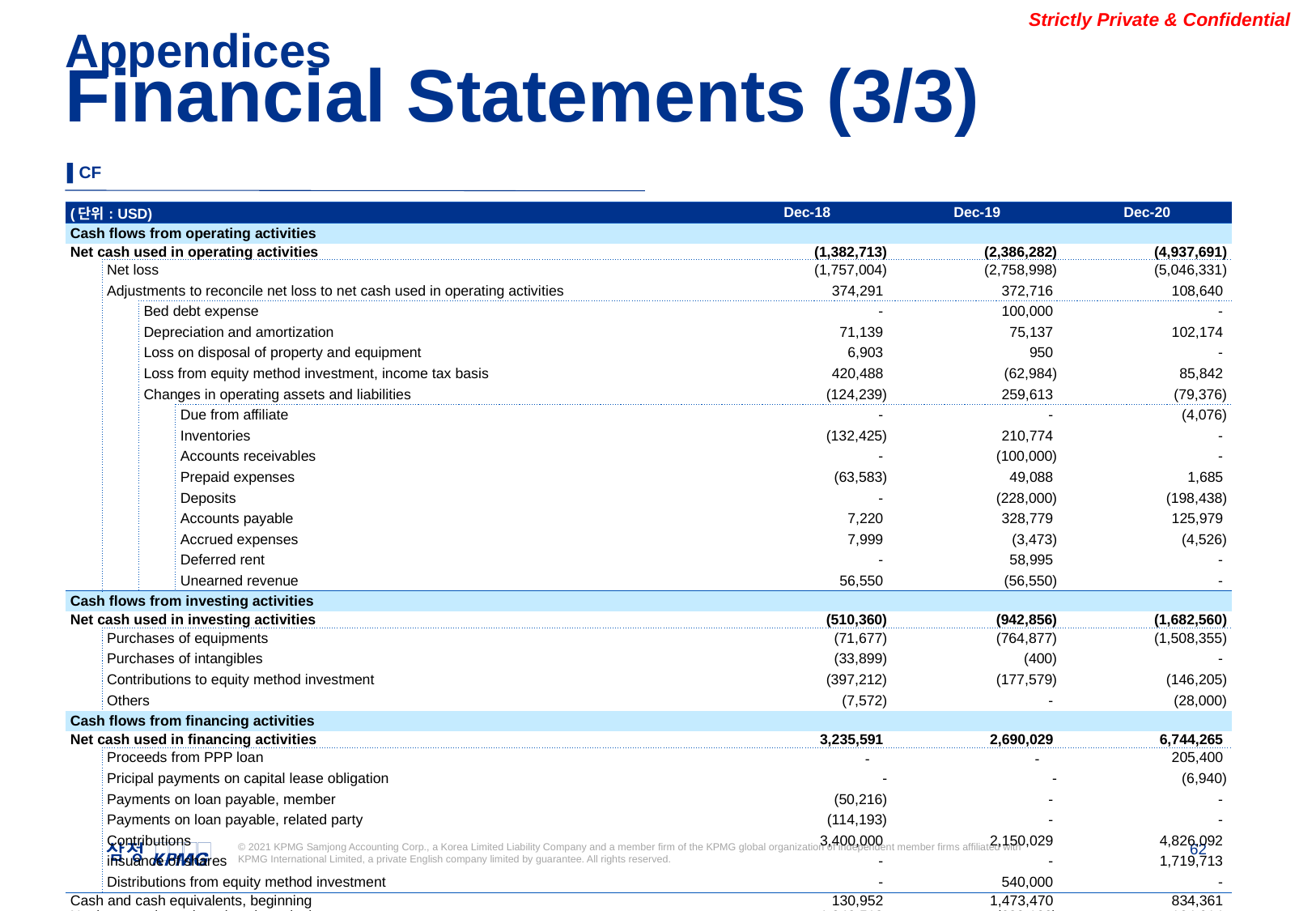

Appendices
Financial Statements (3/3)
▌CF

| (단위: USD) |  |  |  |  | Dec-18 | Dec-19 | Dec-20 |
| --- | --- | --- | --- | --- | --- | --- | --- |
| Cash flows from operating activities |  |  |  |  |  |  |  |
| Net cash used in operating activities |  |  |  |  | (1,382,713) | (2,386,282) | (4,937,691) |
|  | Net loss |  |  |  | (1,757,004) | (2,758,998) | (5,046,331) |
|  | Adjustments to reconcile net loss to net cash used in operating activities |  |  |  | 374,291 | 372,716 | 108,640 |
|  |  | Bed debt expense |  |  | - | 100,000 | - |
|  |  | Depreciation and amortization |  |  | 71,139 | 75,137 | 102,174 |
|  |  | Loss on disposal of property and equipment |  |  | 6,903 | 950 | - |
|  |  | Loss from equity method investment, income tax basis |  |  | 420,488 | (62,984) | 85,842 |
|  |  | Changes in operating assets and liabilities |  |  | (124,239) | 259,613 | (79,376) |
|  |  |  | Due from affiliate |  | - | - | (4,076) |
|  |  |  | Inventories |  | (132,425) | 210,774 | - |
|  |  |  | Accounts receivables |  | - | (100,000) | - |
|  |  |  | Prepaid expenses |  | (63,583) | 49,088 | 1,685 |
|  |  |  | Deposits |  | - | (228,000) | (198,438) |
|  |  |  | Accounts payable |  | 7,220 | 328,779 | 125,979 |
|  |  |  | Accrued expenses |  | 7,999 | (3,473) | (4,526) |
|  |  |  | Deferred rent |  | - | 58,995 | - |
|  |  |  | Unearned revenue |  | 56,550 | (56,550) | - |
| Cash flows from investing activities |  |  |  |  |  |  |  |
| Net cash used in investing activities |  |  |  |  | (510,360) | (942,856) | (1,682,560) |
|  | Purchases of equipments |  |  |  | (71,677) | (764,877) | (1,508,355) |
|  | Purchases of intangibles |  |  |  | (33,899) | (400) | - |
|  | Contributions to equity method investment |  |  |  | (397,212) | (177,579) | (146,205) |
|  | Others |  |  |  | (7,572) | - | (28,000) |
| Cash flows from financing activities |  |  |  |  |  |  |  |
| Net cash used in financing activities |  |  |  |  | 3,235,591 | 2,690,029 | 6,744,265 |
|  | Proceeds from PPP loan |  |  |  | - | - | 205,400 |
|  | Pricipal payments on capital lease obligation |  |  |  | - | - | (6,940) |
|  | Payments on loan payable, member |  |  |  | (50,216) | - | - |
|  | Payments on loan payable, related party |  |  |  | (114,193) | - | - |
|  | Contributions |  |  |  | 3,400,000 | 2,150,029 | 4,826,092 |
|  | insuance of shares |  |  |  | - | - | 1,719,713 |
|  | Distributions from equity method investment |  |  |  | - | 540,000 | - |
| Cash and cash equivalents, beginning |  |  |  |  | 130,952 | 1,473,470 | 834,361 |
| Net increase in cash and cash equivalents |  |  |  |  | 1,342,518 | (639,109) | 124,014 |
| Cash and cash equivalents, ending |  |  |  |  | 1,473,470 | 834,361 | 958,375 |